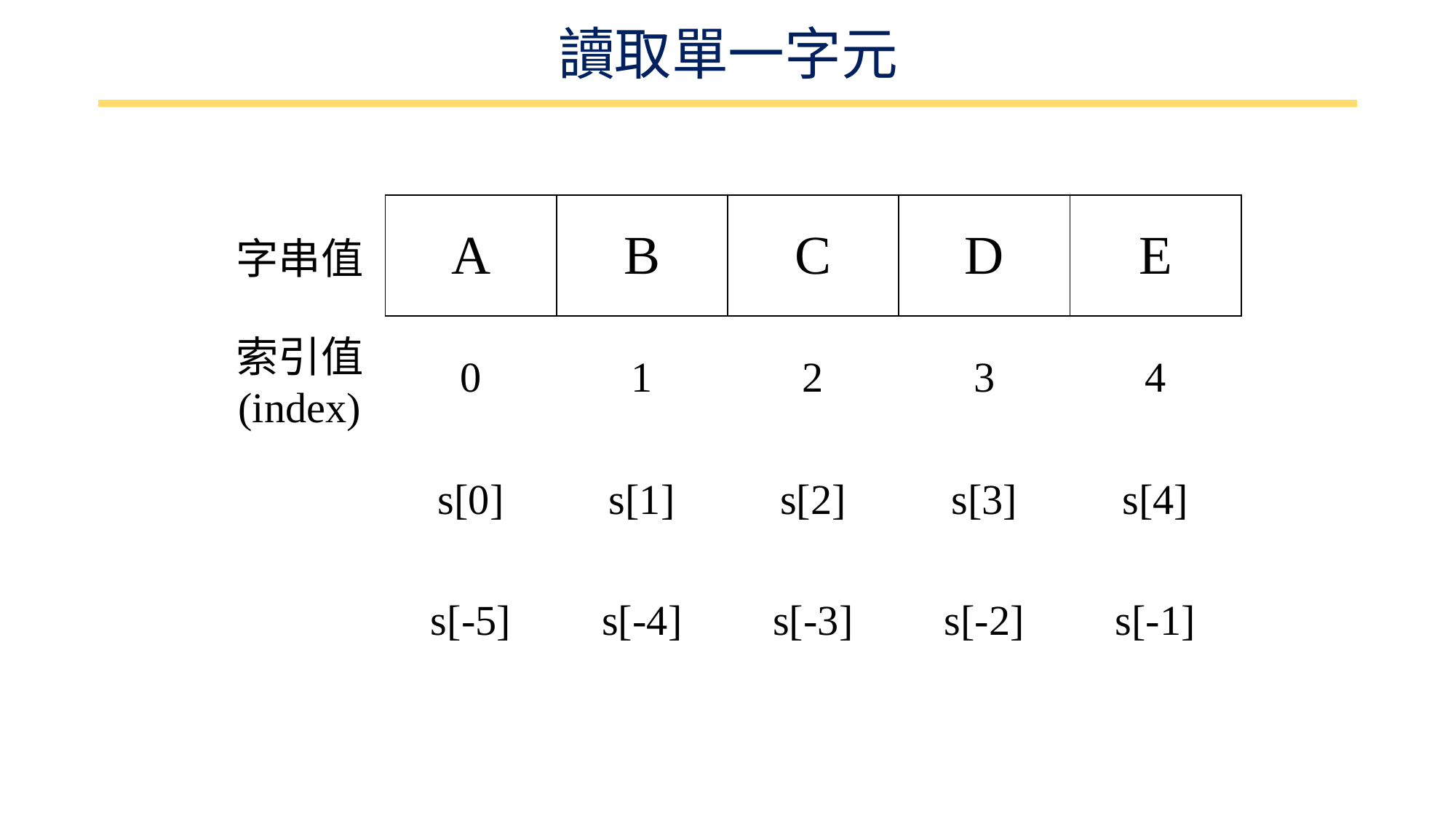

# 讀取單一字元
| 字串值 | A | B | C | D | E |
| --- | --- | --- | --- | --- | --- |
| 索引值 (index) | 0 | 1 | 2 | 3 | 4 |
|  | s[0] | s[1] | s[2] | s[3] | s[4] |
|  | s[-5] | s[-4] | s[-3] | s[-2] | s[-1] |